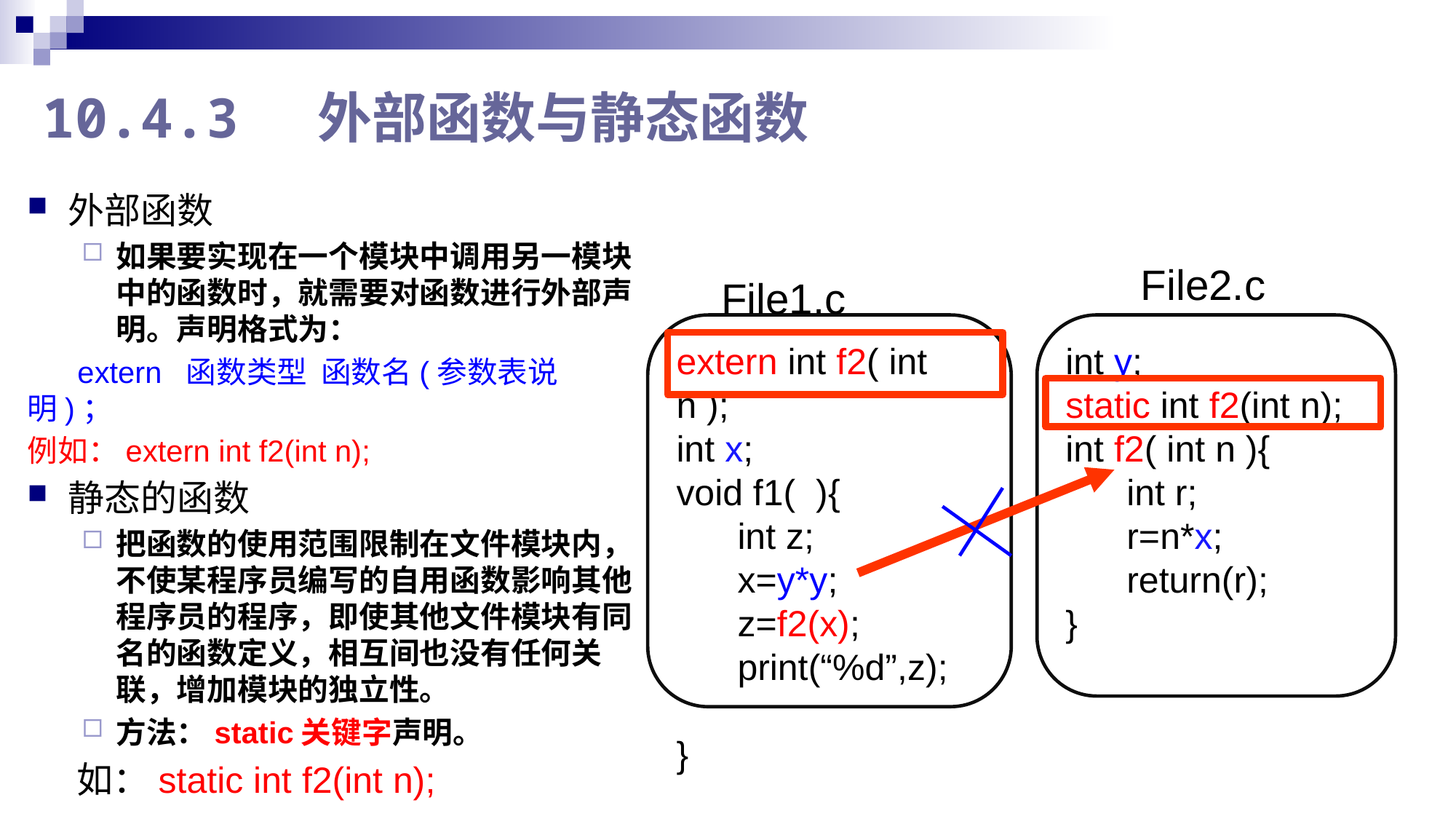

# 10.4.3  外部函数与静态函数
外部函数
如果要实现在一个模块中调用另一模块中的函数时，就需要对函数进行外部声明。声明格式为：
      extern  函数类型  函数名(参数表说明)；
例如：extern int f2(int n);
静态的函数
把函数的使用范围限制在文件模块内，不使某程序员编写的自用函数影响其他程序员的程序，即使其他文件模块有同名的函数定义，相互间也没有任何关联，增加模块的独立性。
方法：static关键字声明。
     如：static int f2(int n);
File2.c
File1.c
extern int f2( int n );
int x;
void f1(  ){
      int z;
      x=y*y;
      z=f2(x);
      print(“%d”,z);
}
int y;
static int f2(int n);
int f2( int n ){
      int r;
      r=n*x;
      return(r);
}